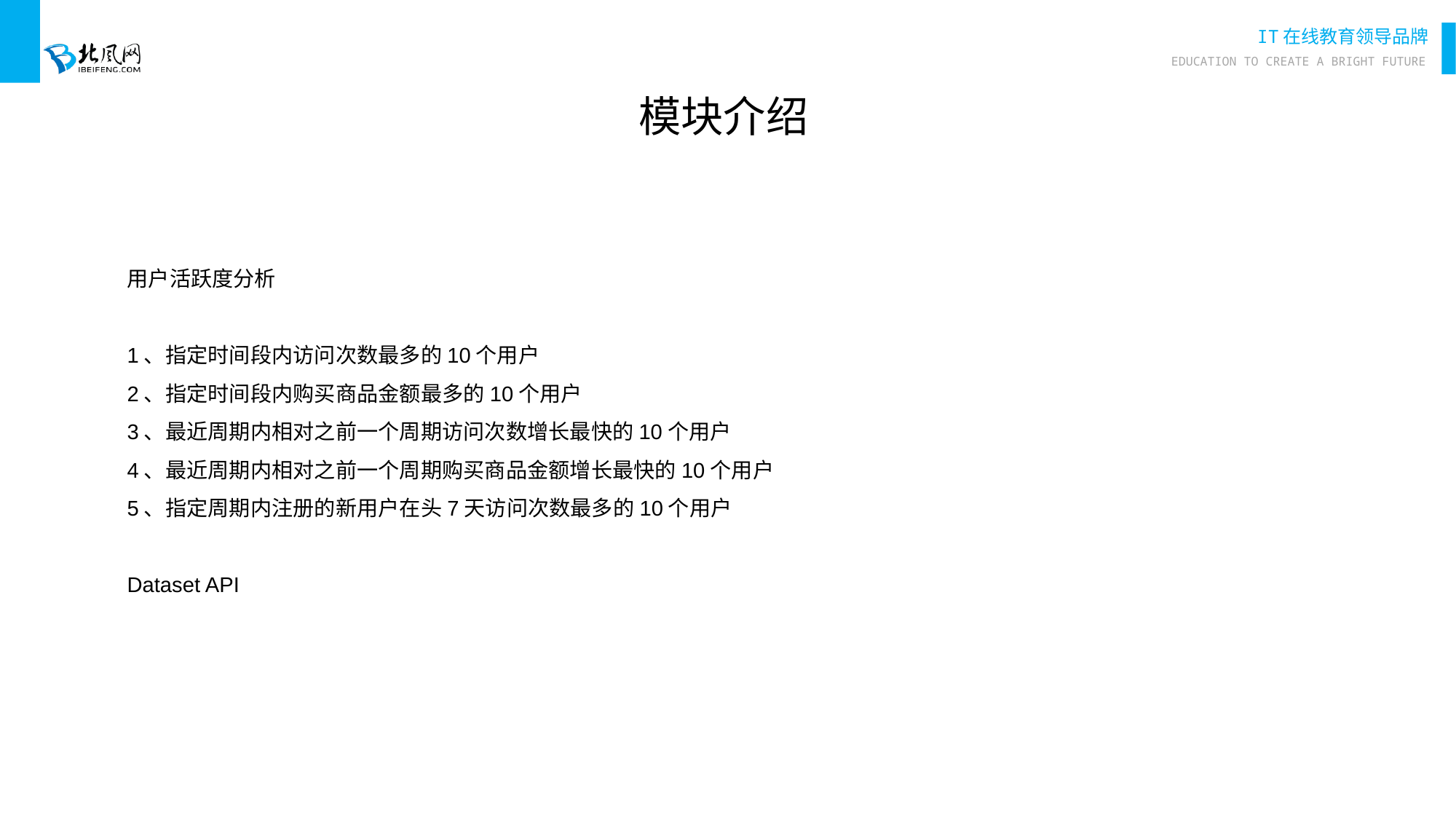

模块介绍
用户活跃度分析

1、指定时间段内访问次数最多的10个用户
2、指定时间段内购买商品金额最多的10个用户
3、最近周期内相对之前一个周期访问次数增长最快的10个用户
4、最近周期内相对之前一个周期购买商品金额增长最快的10个用户
5、指定周期内注册的新用户在头7天访问次数最多的10个用户

Dataset API